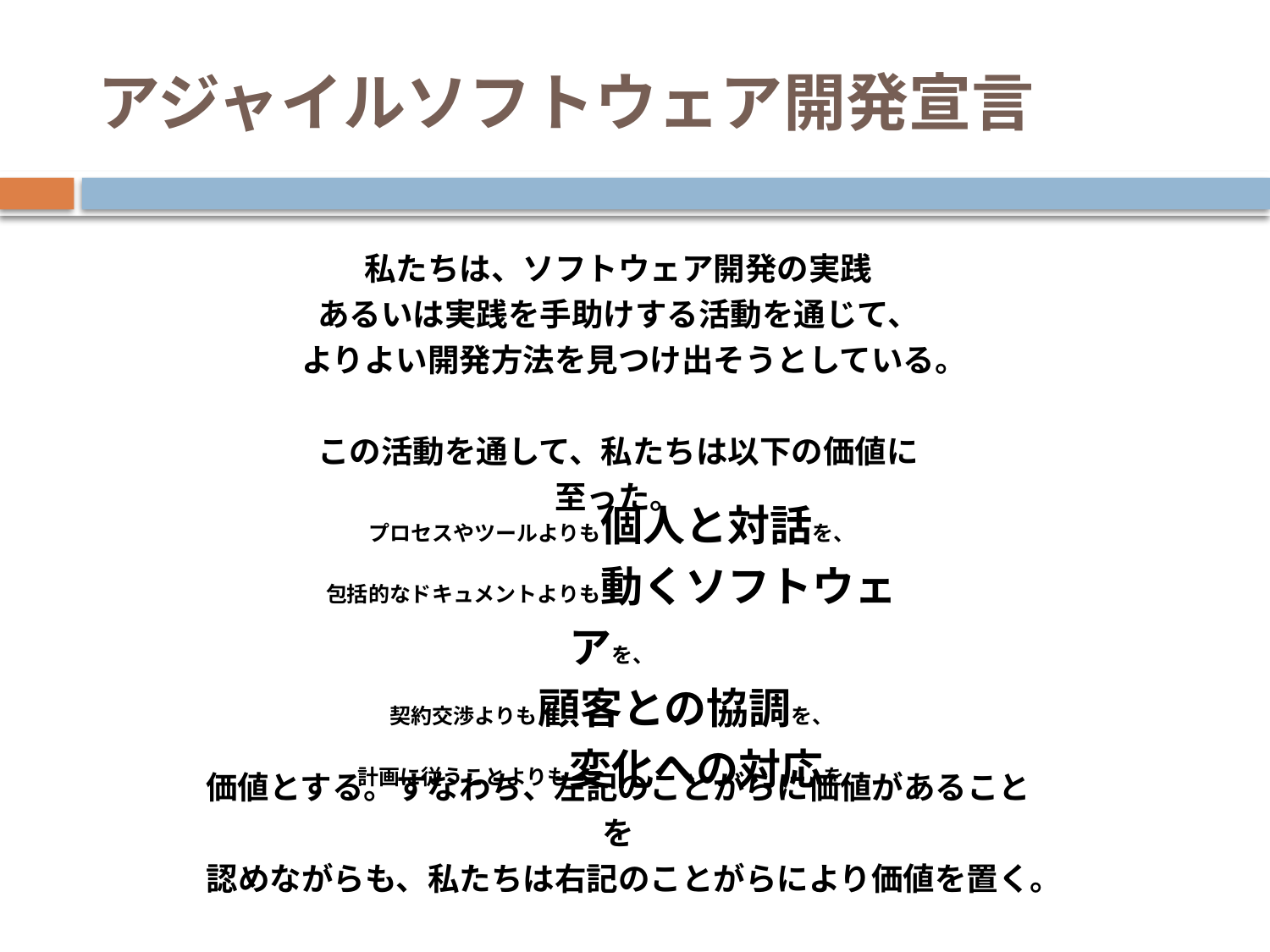

# アジャイルソフトウェア開発宣言
私たちは、ソフトウェア開発の実践
あるいは実践を手助けする活動を通じて、
よりよい開発方法を見つけ出そうとしている。
この活動を通して、私たちは以下の価値に至った。
プロセスやツールよりも個人と対話を、
包括的なドキュメントよりも動くソフトウェアを、
契約交渉よりも顧客との協調を、
計画に従うことよりも変化への対応を、
価値とする。すなわち、左記のことがらに価値があることを
認めながらも、私たちは右記のことがらにより価値を置く。